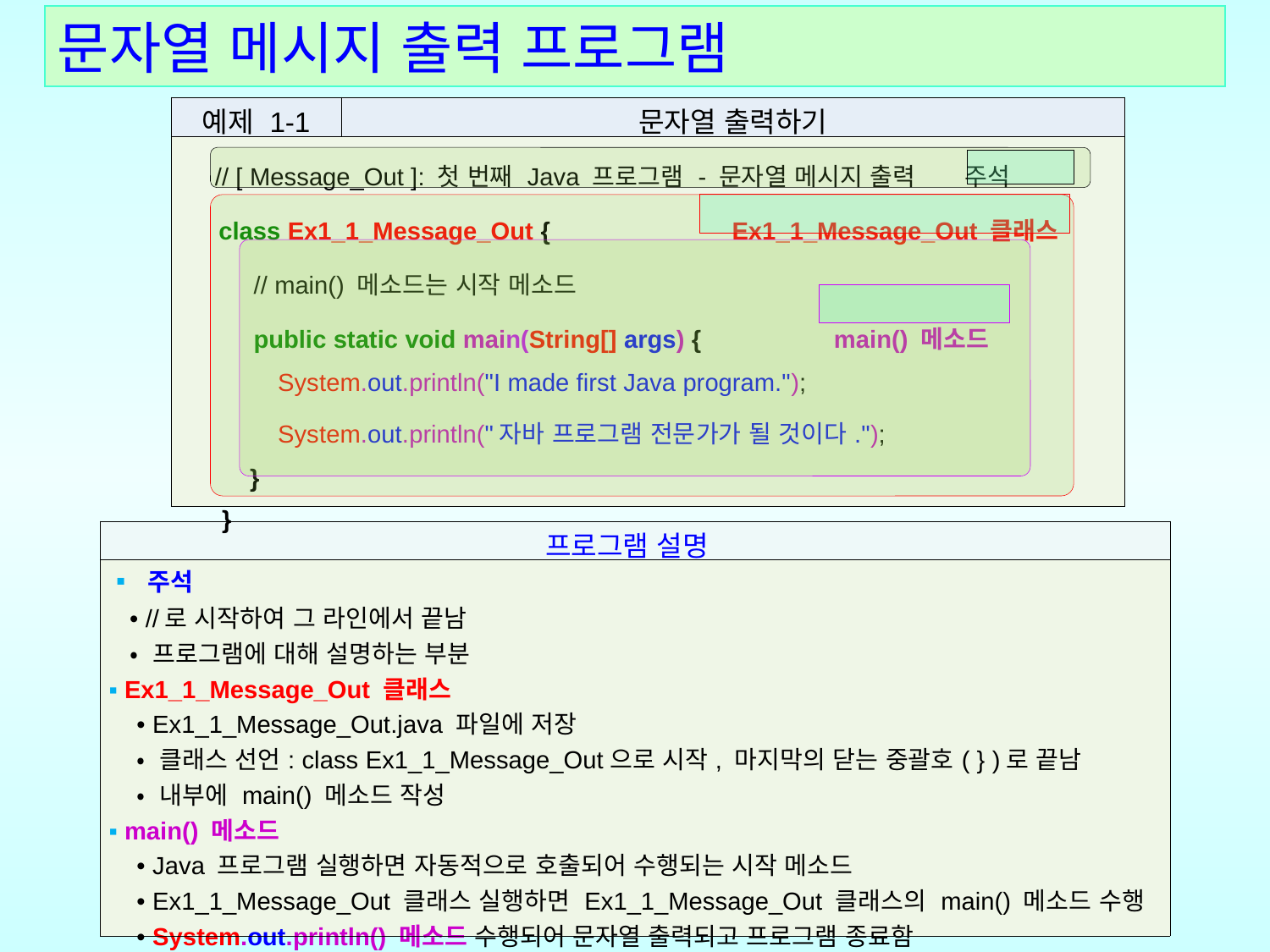

문자열 메시지 출력 프로그램
| 예제 1-1 | 문자열 출력하기 |
| --- | --- |
| // [ Message\_Out ]: 첫 번째 Java 프로그램 - 문자열 메시지 출력 주석 class Ex1\_1\_Message\_Out { Ex1\_1\_Message\_Out 클래스 // main() 메소드는 시작 메소드 public static void main(String[] args) { main() 메소드 System.out.println("I made first Java program."); System.out.println("자바 프로그램 전문가가 될 것이다."); } } |  |

| 프로그램 설명 |
| --- |
| ▪ 주석 • //로 시작하여 그 라인에서 끝남 • 프로그램에 대해 설명하는 부분 ▪ Ex1\_1\_Message\_Out 클래스 • Ex1\_1\_Message\_Out.java 파일에 저장 • 클래스 선언: class Ex1\_1\_Message\_Out으로 시작, 마지막의 닫는 중괄호( } )로 끝남 • 내부에 main() 메소드 작성 ▪ main() 메소드 • Java 프로그램 실행하면 자동적으로 호출되어 수행되는 시작 메소드 • Ex1\_1\_Message\_Out 클래스 실행하면 Ex1\_1\_Message\_Out 클래스의 main() 메소드 수행 • System.out.println() 메소드 수행되어 문자열 출력되고 프로그램 종료함 |